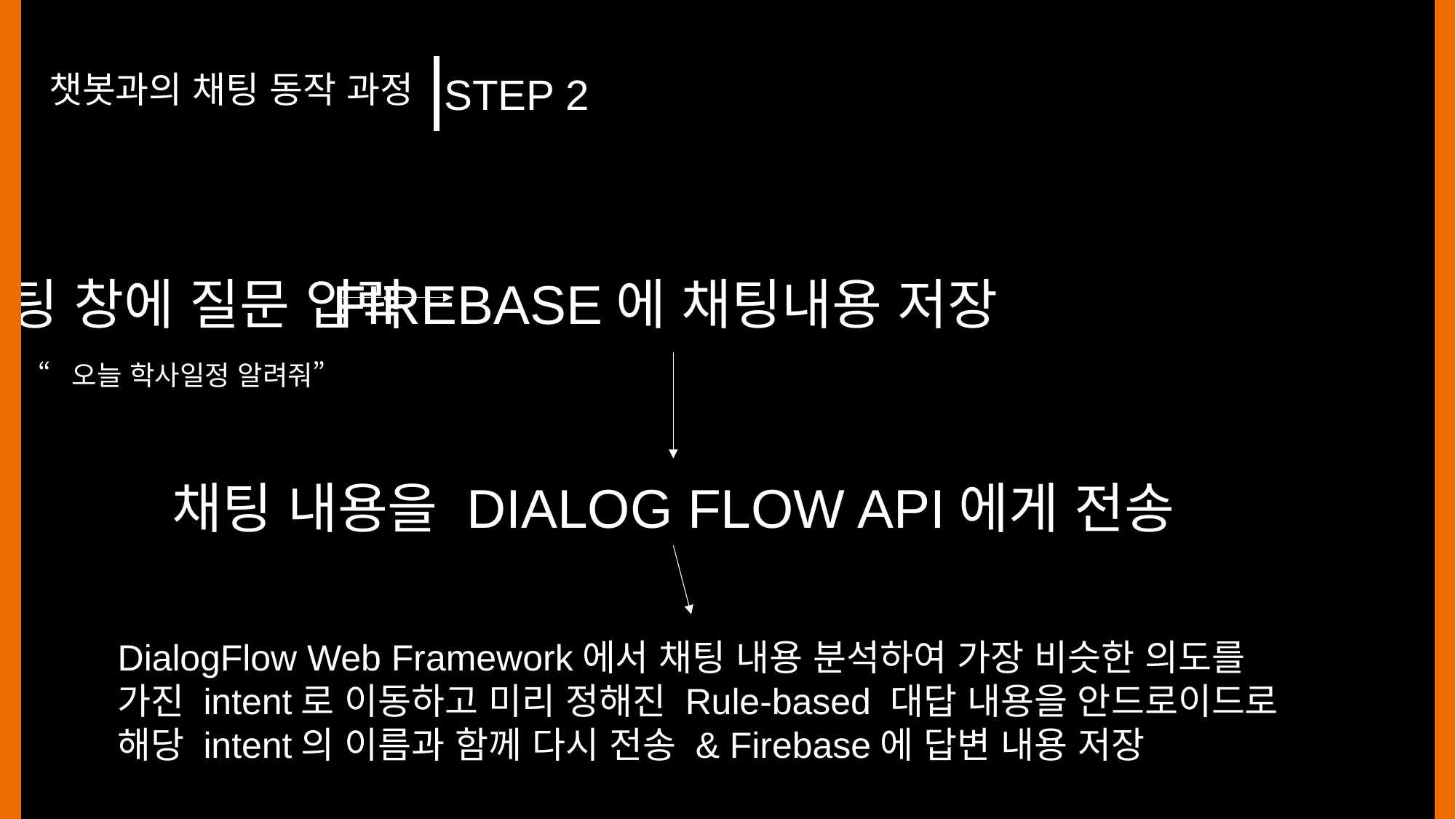

챗봇과의 채팅 동작 과정
STEP 2
FIREBASE에 채팅내용 저장
채팅 창에 질문 입력
“오늘 학사일정 알려줘”
채팅 내용을 DIALOG FLOW API에게 전송
DialogFlow Web Framework에서 채팅 내용 분석하여 가장 비슷한 의도를 가진 intent로 이동하고 미리 정해진 Rule-based 대답 내용을 안드로이드로 해당 intent의 이름과 함께 다시 전송 & Firebase에 답변 내용 저장